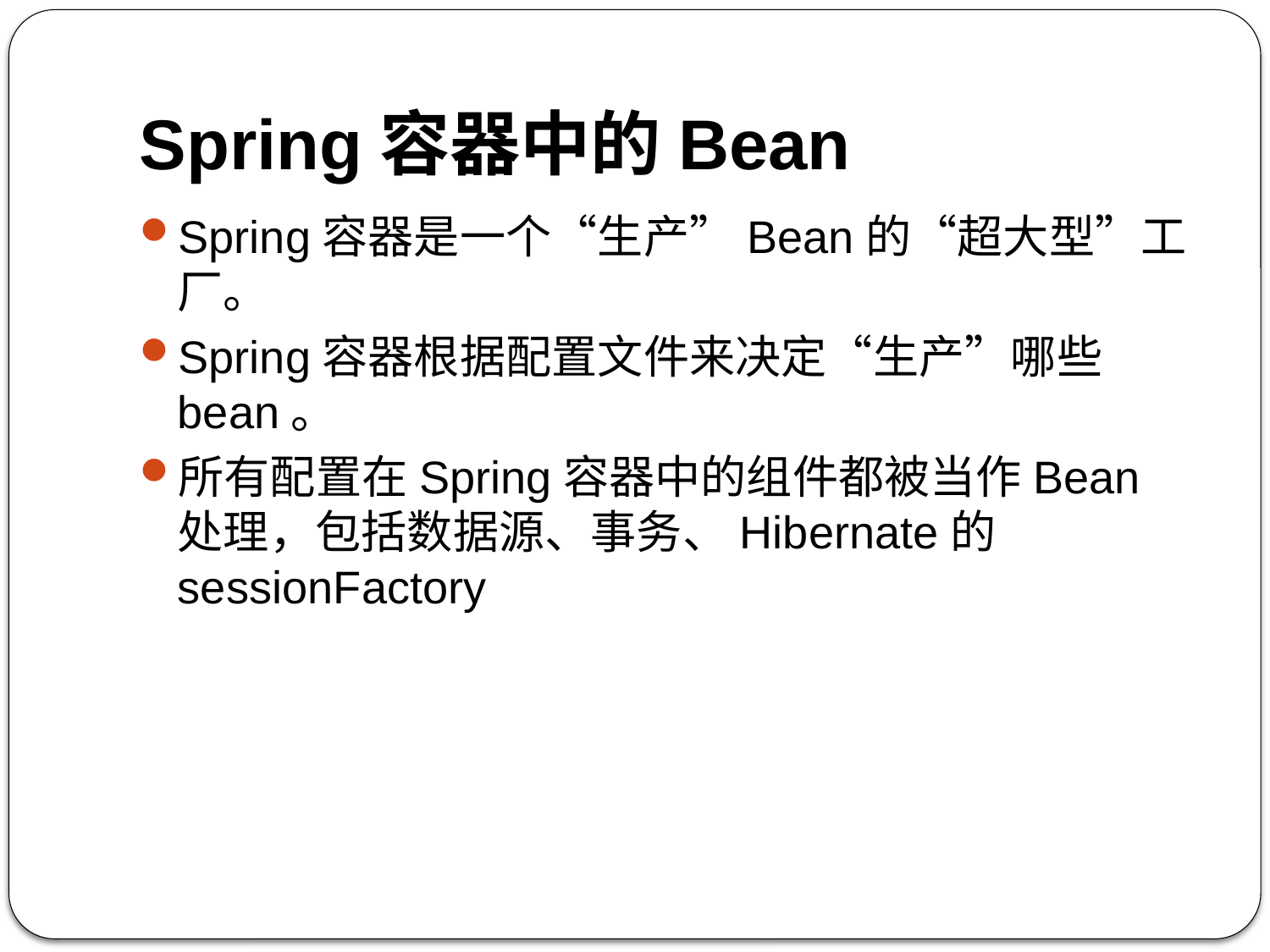

# Spring容器中的Bean
Spring容器是一个“生产”Bean的“超大型”工厂。
Spring容器根据配置文件来决定“生产”哪些bean。
所有配置在Spring容器中的组件都被当作Bean处理，包括数据源、事务、Hibernate的sessionFactory